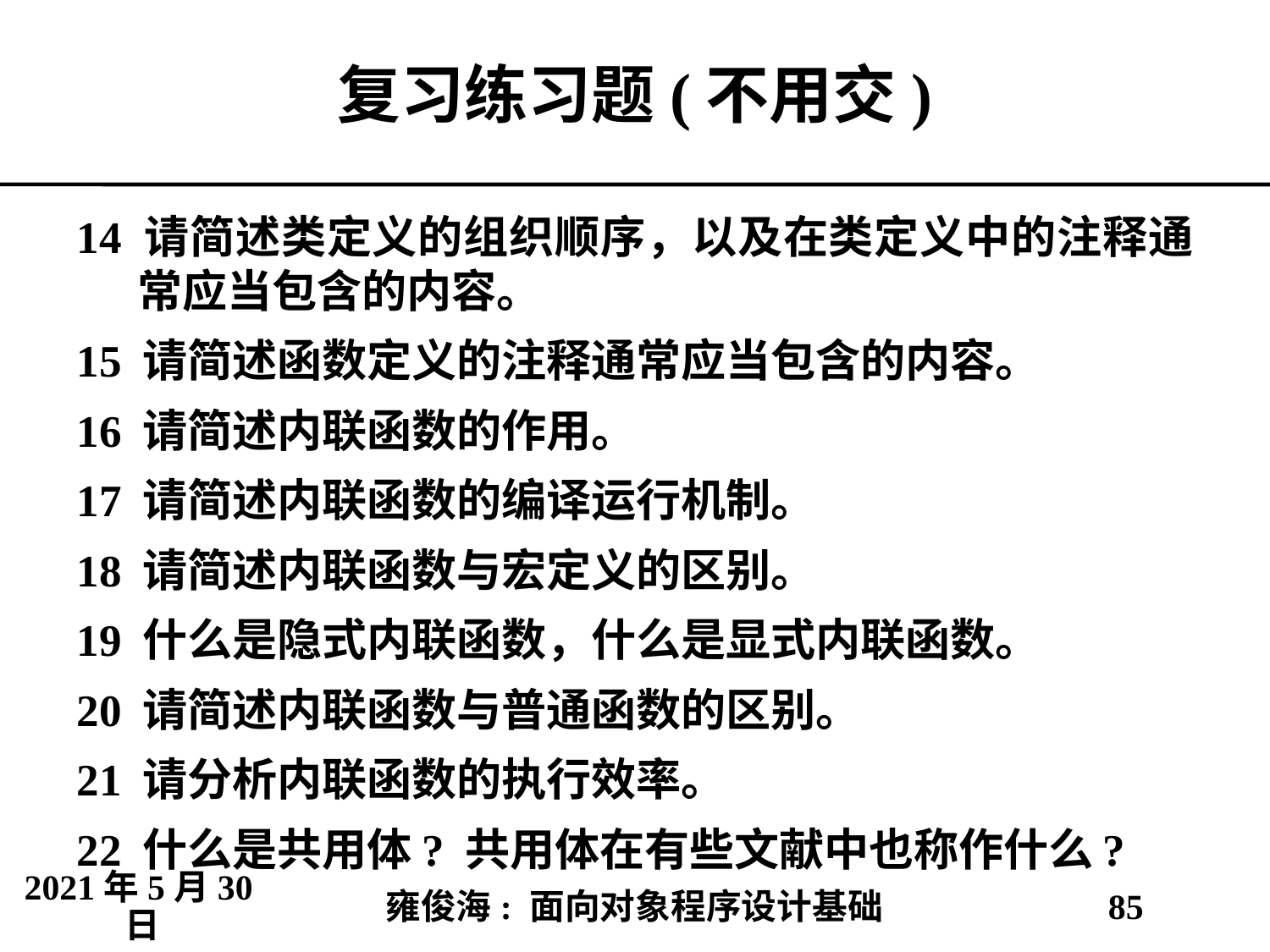

# 复习练习题(不用交)

14 请简述类定义的组织顺序，以及在类定义中的注释通常应当包含的内容。
15 请简述函数定义的注释通常应当包含的内容。
16 请简述内联函数的作用。
17 请简述内联函数的编译运行机制。
18 请简述内联函数与宏定义的区别。
19 什么是隐式内联函数，什么是显式内联函数。
20 请简述内联函数与普通函数的区别。
21 请分析内联函数的执行效率。
22 什么是共用体? 共用体在有些文献中也称作什么?
2021年5月30日
雍俊海: 面向对象程序设计基础
85